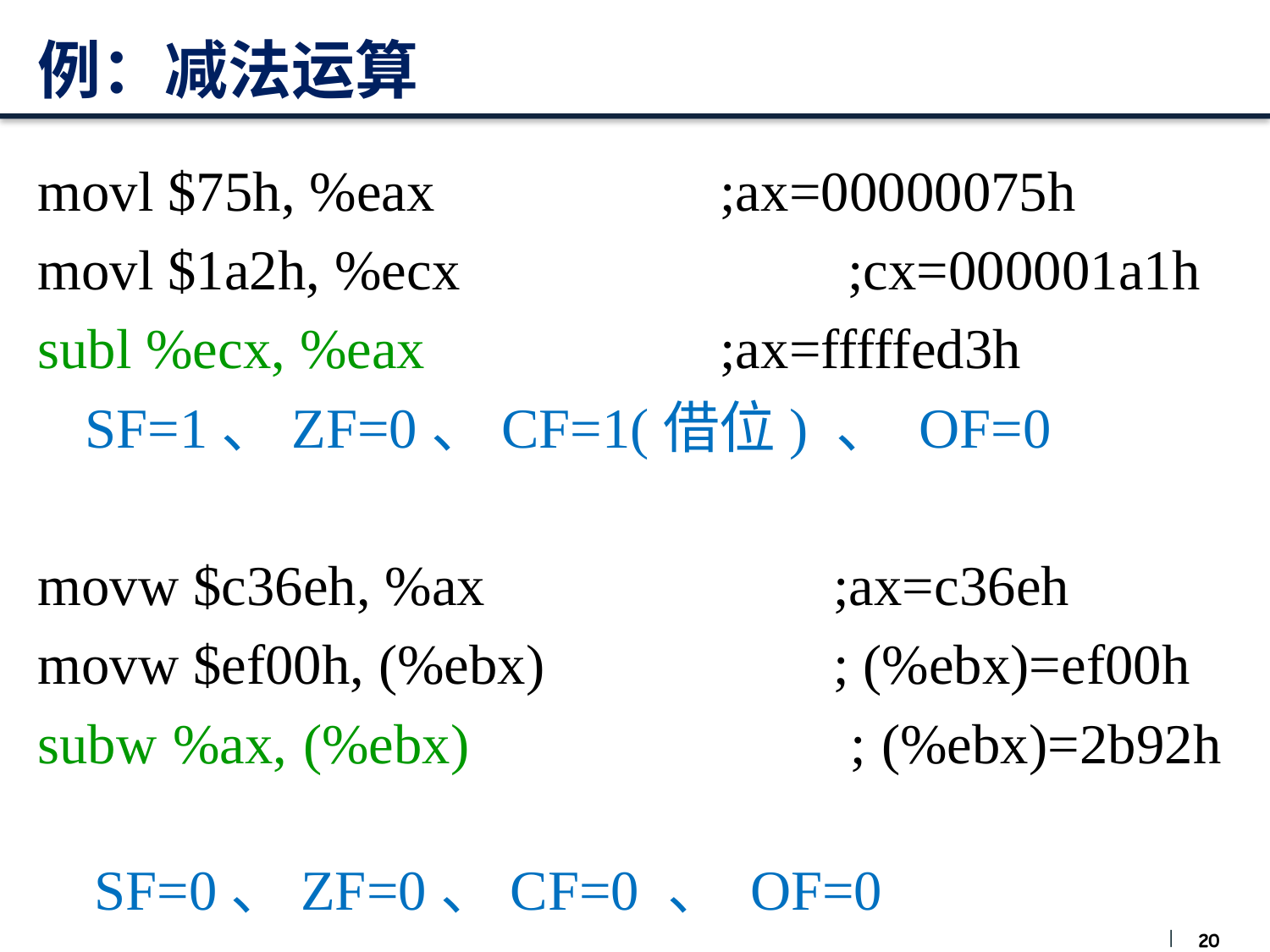

# 例：减法运算
movl $75h, %eax 			;ax=00000075h
movl $1a2h, %ecx 		         ;cx=000001a1h
subl %ecx, %eax 			;ax=fffffed3h
	SF=1、ZF=0、CF=1(借位) 、 OF=0

movw $c36eh, %ax		        ;ax=c36eh
movw $ef00h, (%ebx)	 	        ; (%ebx)=ef00h
subw %ax, (%ebx)		        ; (%ebx)=2b92h
    SF=0、ZF=0、CF=0 、 OF=0